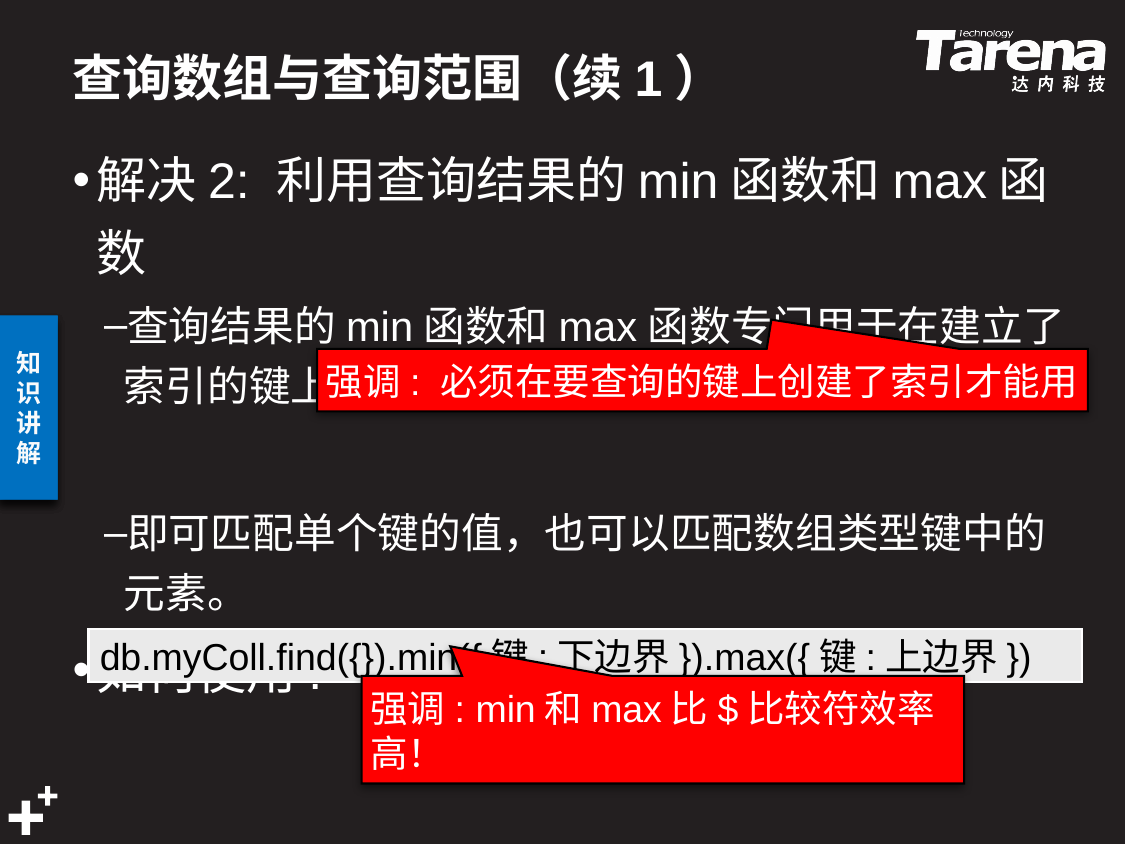

# 查询数组与查询范围（续1）
解决2: 利用查询结果的min函数和max函数
查询结果的min函数和max函数专门用于在建立了索引的键上，查询索引范围内的值。

即可匹配单个键的值，也可以匹配数组类型键中的元素。
如何使用:
强调: 必须在要查询的键上创建了索引才能用
db.myColl.find({}).min({键:下边界}).max({键:上边界})
强调: min和max比$比较符效率高！